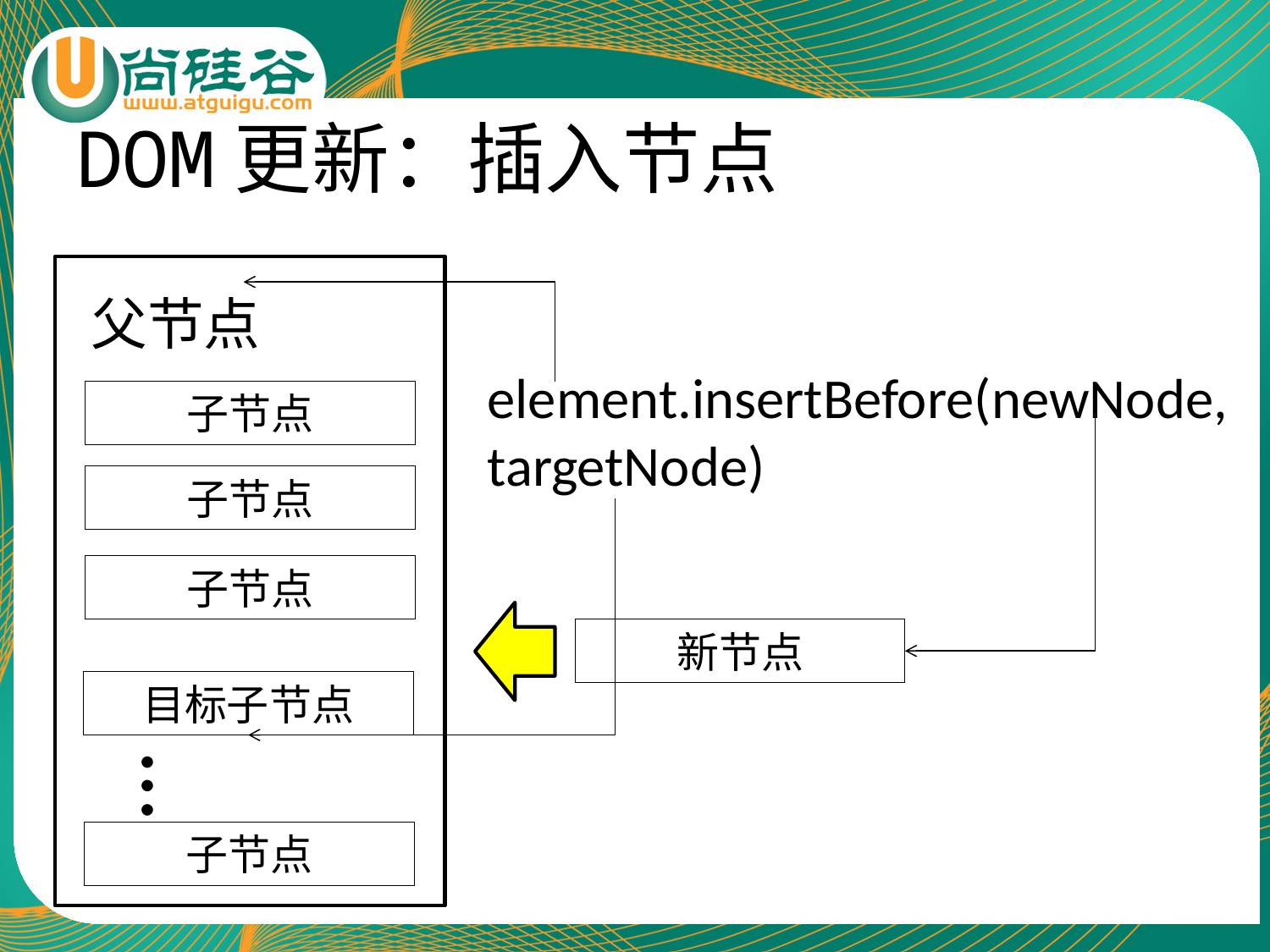

# DOM更新：插入节点

父节点
element.insertBefore(newNode,targetNode)
子节点
子节点
子节点

新节点
目标子节点
…
子节点